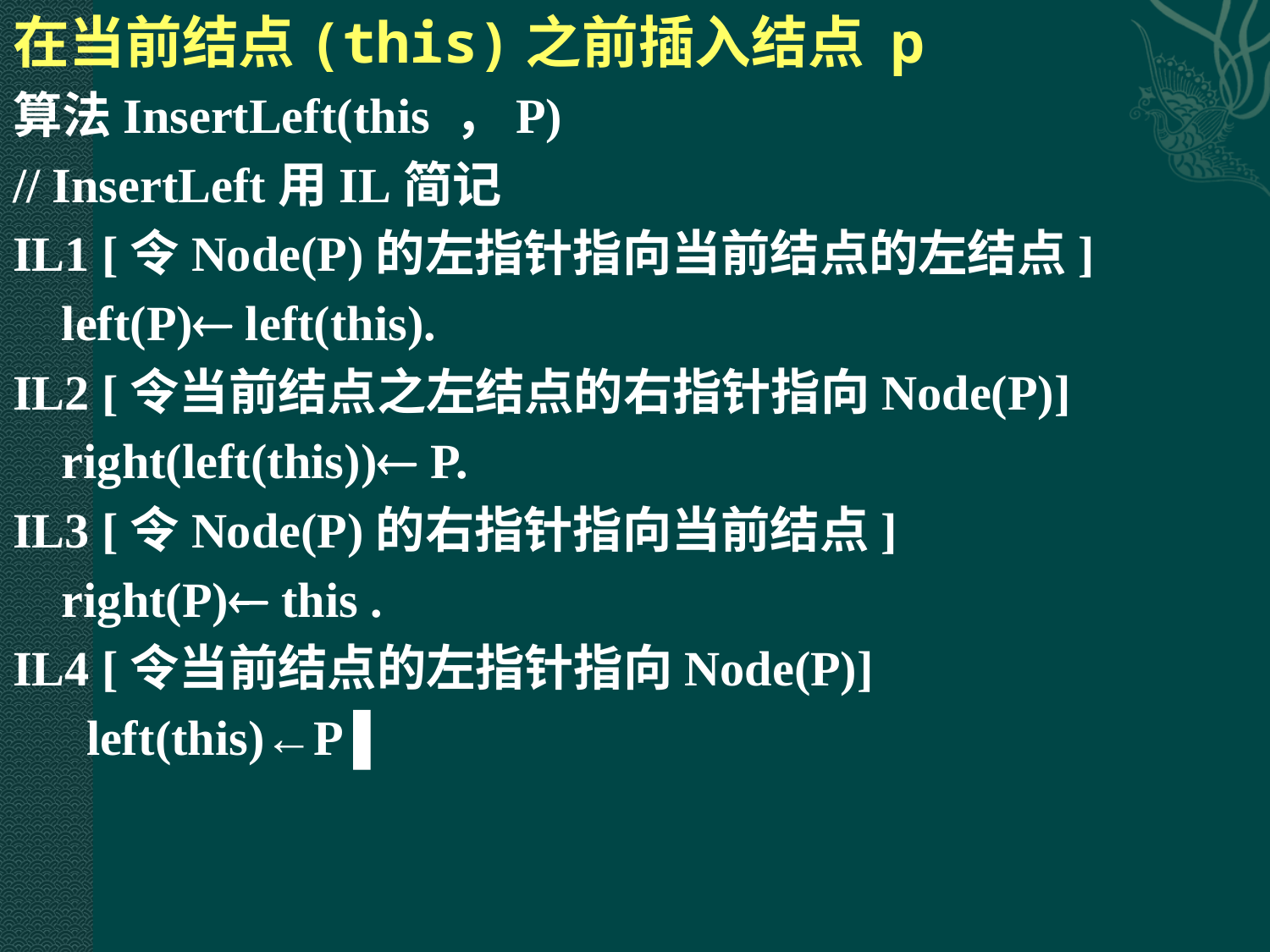

在当前结点(this)之前插入结点 p
算法InsertLeft(this ，P)
// InsertLeft用IL简记
IL1 [令Node(P)的左指针指向当前结点的左结点]
    left(P)← left(this).
IL2 [令当前结点之左结点的右指针指向Node(P)]
    right(left(this))← P.
IL3 [令Node(P)的右指针指向当前结点]
    right(P)← this .
IL4 [令当前结点的左指针指向Node(P)]
      left(this)←P ▌